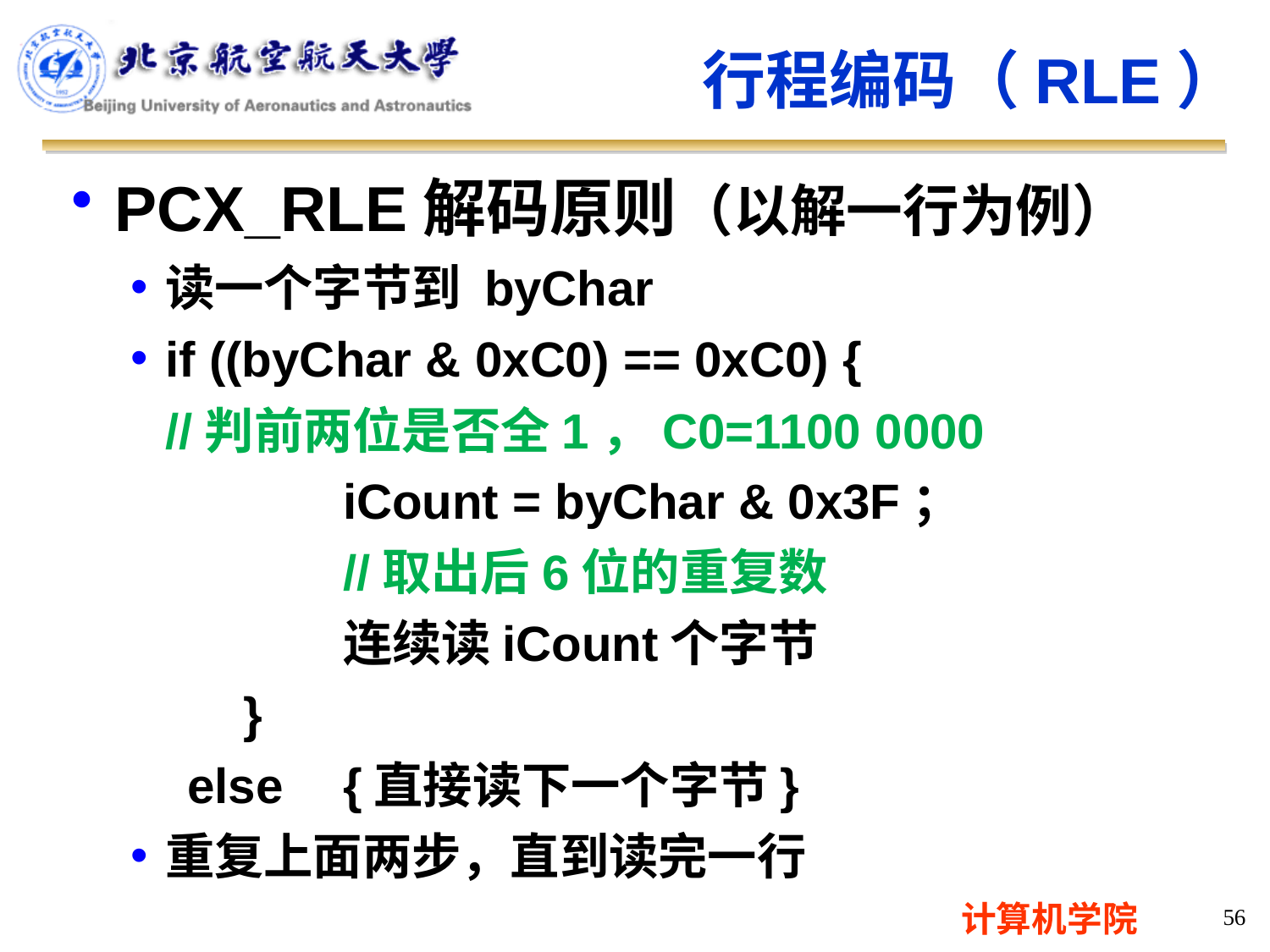

行程编码（RLE）
PCX_RLE解码原则（以解一行为例）
读一个字节到 byChar
if ((byChar & 0xC0) == 0xC0) {
	//判前两位是否全1，C0=1100 0000
		iCount = byChar & 0x3F；
		//取出后6位的重复数
		连续读iCount个字节
	  }
else 	{直接读下一个字节}
重复上面两步，直到读完一行
56